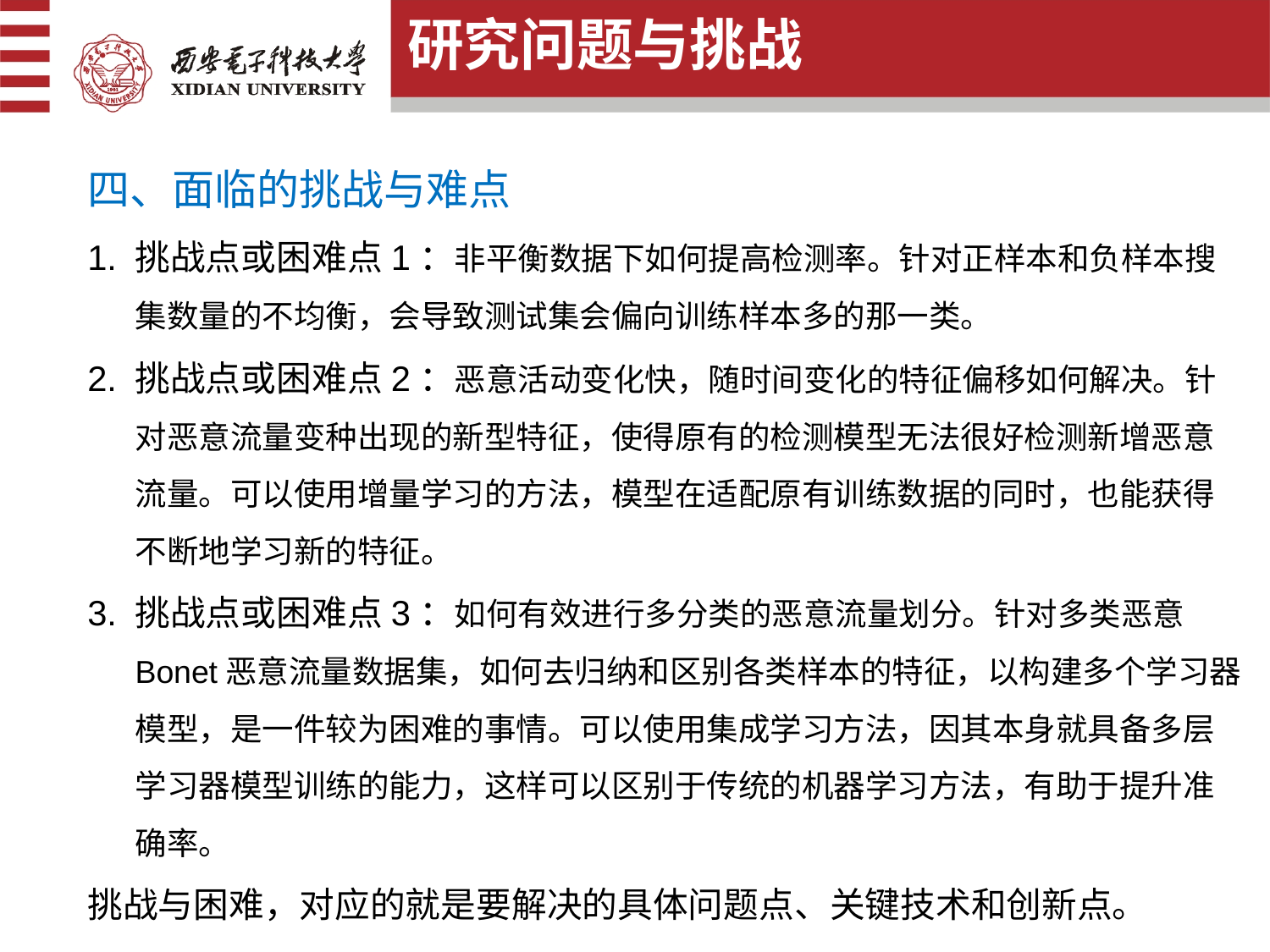

研究问题与挑战
四、面临的挑战与难点
挑战点或困难点1：非平衡数据下如何提高检测率。针对正样本和负样本搜集数量的不均衡，会导致测试集会偏向训练样本多的那一类。
挑战点或困难点2：恶意活动变化快，随时间变化的特征偏移如何解决。针对恶意流量变种出现的新型特征，使得原有的检测模型无法很好检测新增恶意流量。可以使用增量学习的方法，模型在适配原有训练数据的同时，也能获得不断地学习新的特征。
挑战点或困难点3：如何有效进行多分类的恶意流量划分。针对多类恶意Bonet恶意流量数据集，如何去归纳和区别各类样本的特征，以构建多个学习器模型，是一件较为困难的事情。可以使用集成学习方法，因其本身就具备多层学习器模型训练的能力，这样可以区别于传统的机器学习方法，有助于提升准确率。
挑战与困难，对应的就是要解决的具体问题点、关键技术和创新点。